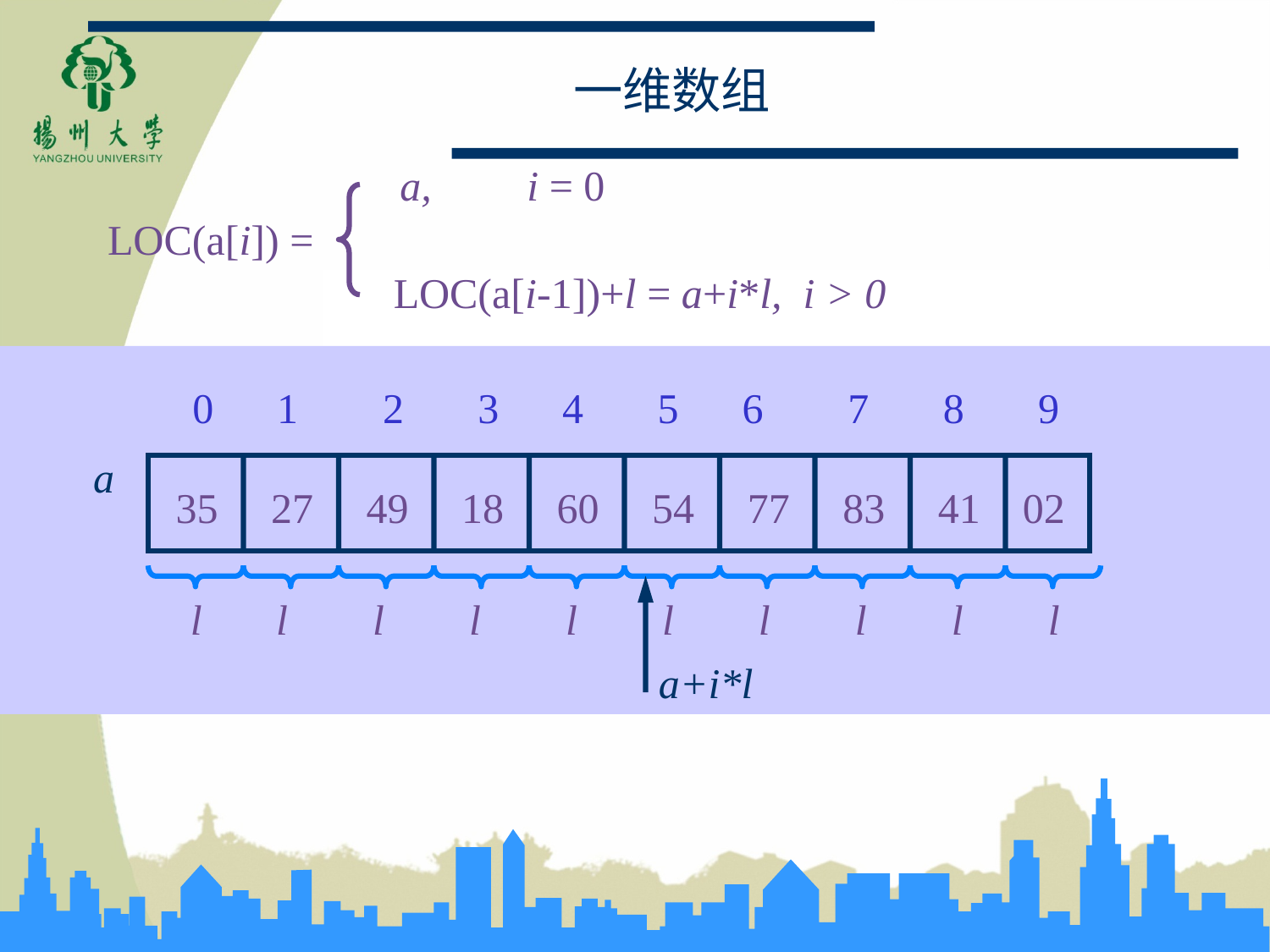

一维数组
a,         i = 0

LOC(a[i]) =
LOC(a[i-1])+l = a+i*l,  i > 0

    0      1        2       3      4       5      6        7       8       9
a

35     27     49     18     60     54     77     83     41    02

 l       l        l        l        l        l        l        l        l        l
a+i*l